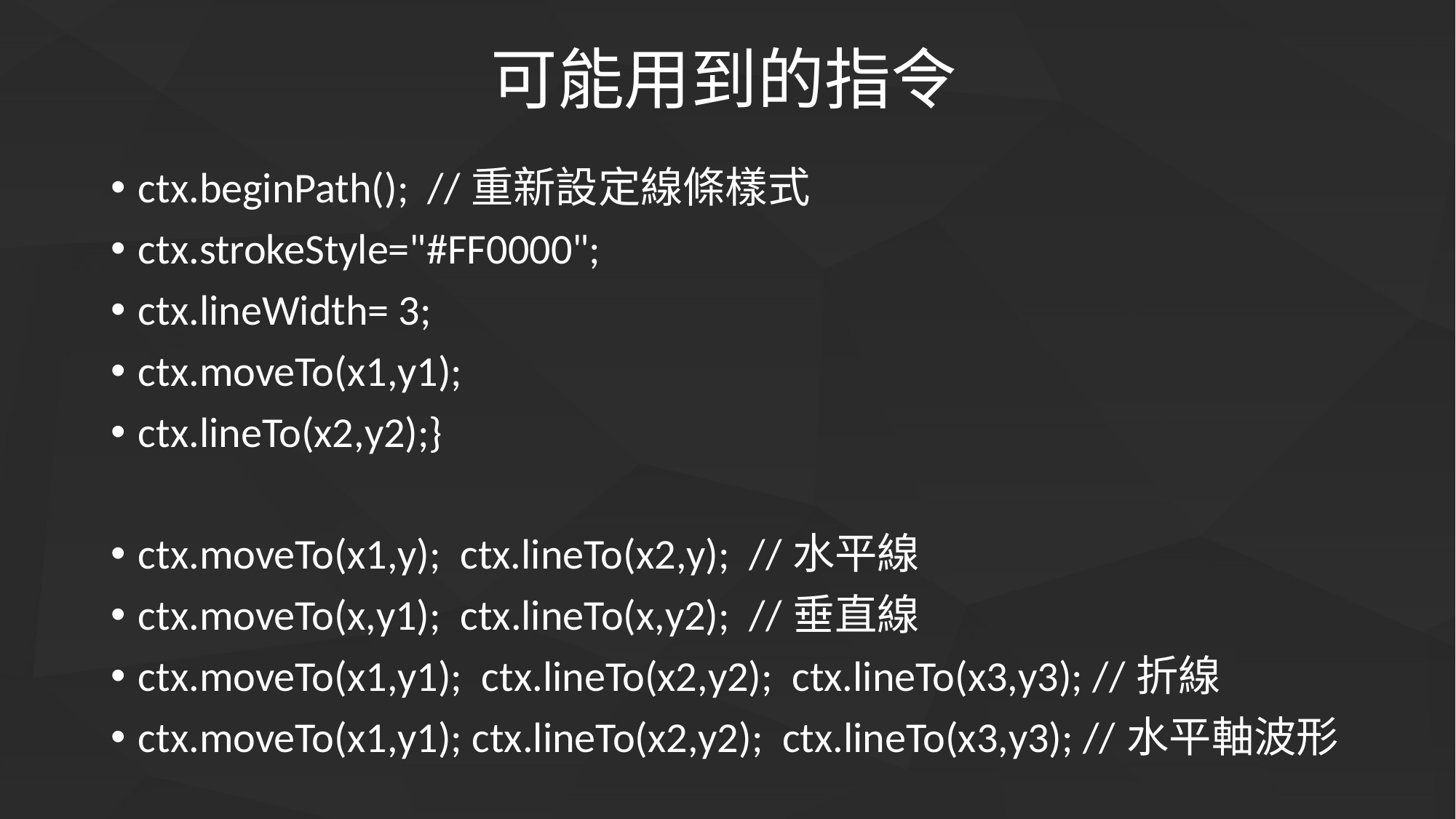

# 可能用到的指令
ctx.beginPath();  //重新設定線條樣式
ctx.strokeStyle="#FF0000";
ctx.lineWidth= 3;
ctx.moveTo(x1,y1);
ctx.lineTo(x2,y2);}

ctx.moveTo(x1,y);  ctx.lineTo(x2,y);  //水平線
ctx.moveTo(x,y1);  ctx.lineTo(x,y2);  //垂直線
ctx.moveTo(x1,y1);  ctx.lineTo(x2,y2);  ctx.lineTo(x3,y3); //折線
ctx.moveTo(x1,y1); ctx.lineTo(x2,y2);  ctx.lineTo(x3,y3); //水平軸波形